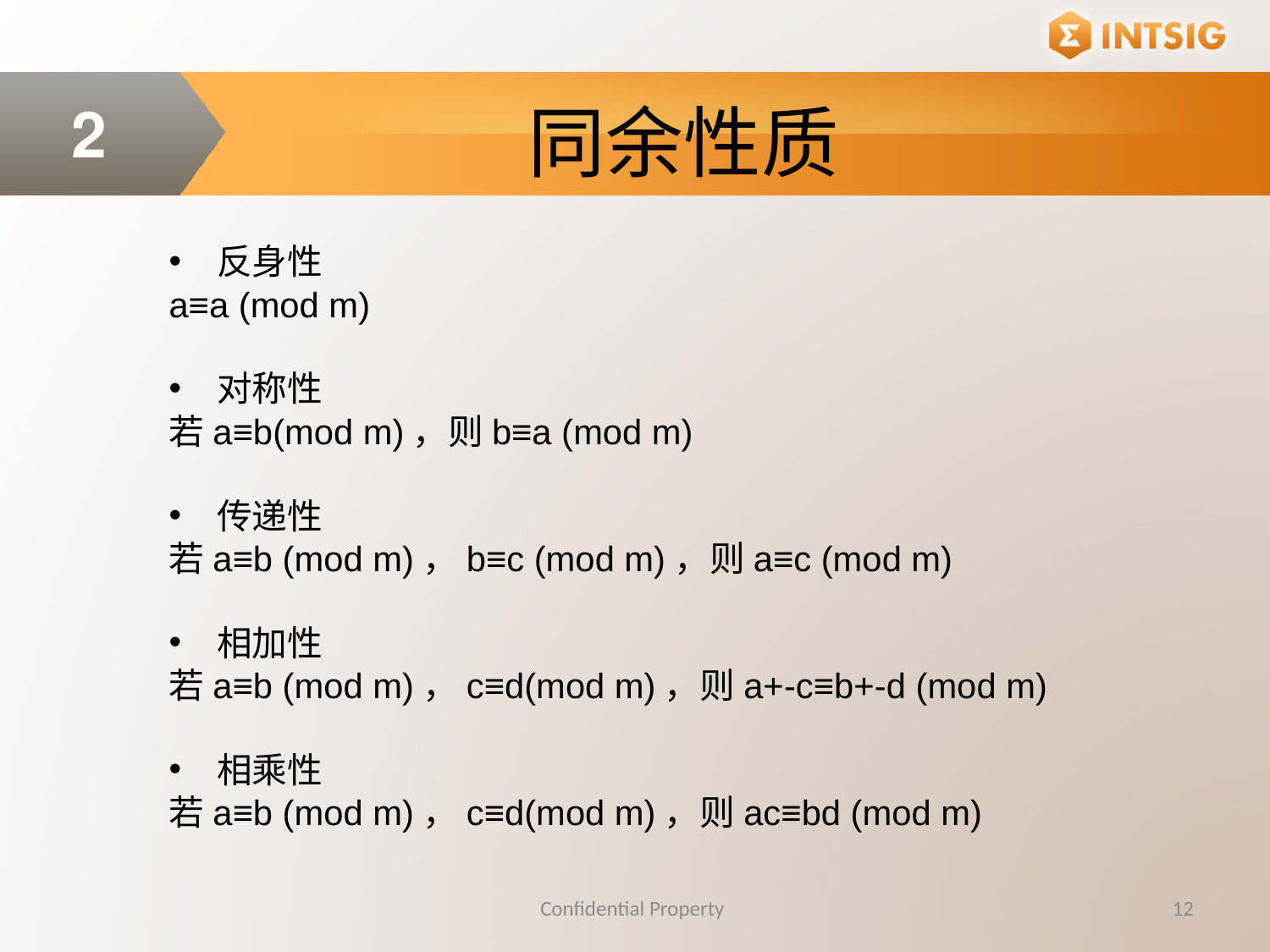

同余性质
2
反身性
a≡a (mod m)

对称性
若a≡b(mod m)，则b≡a (mod m)

传递性
若a≡b (mod m)，b≡c (mod m)，则a≡c (mod m)

相加性
若a≡b (mod m)，c≡d(mod m)，则a+-c≡b+-d (mod m)

相乘性
若a≡b (mod m)，c≡d(mod m)，则ac≡bd (mod m)

Confidential Property
12